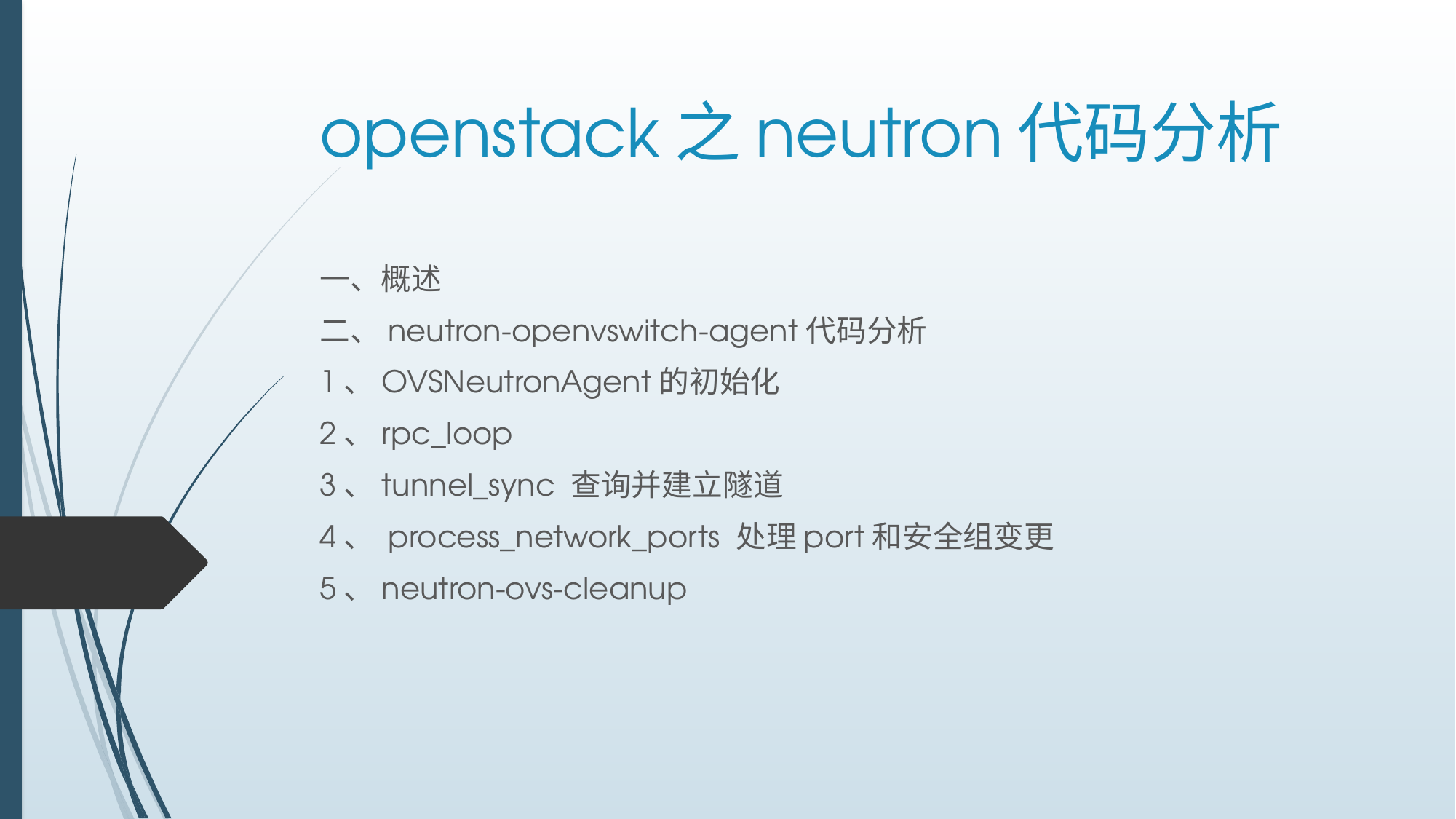

# openstack之neutron代码分析
一、概述
二、neutron-openvswitch-agent代码分析
1、OVSNeutronAgent的初始化
2、rpc_loop
3、tunnel_sync 查询并建立隧道
4、 process_network_ports 处理port和安全组变更
5、neutron-ovs-cleanup